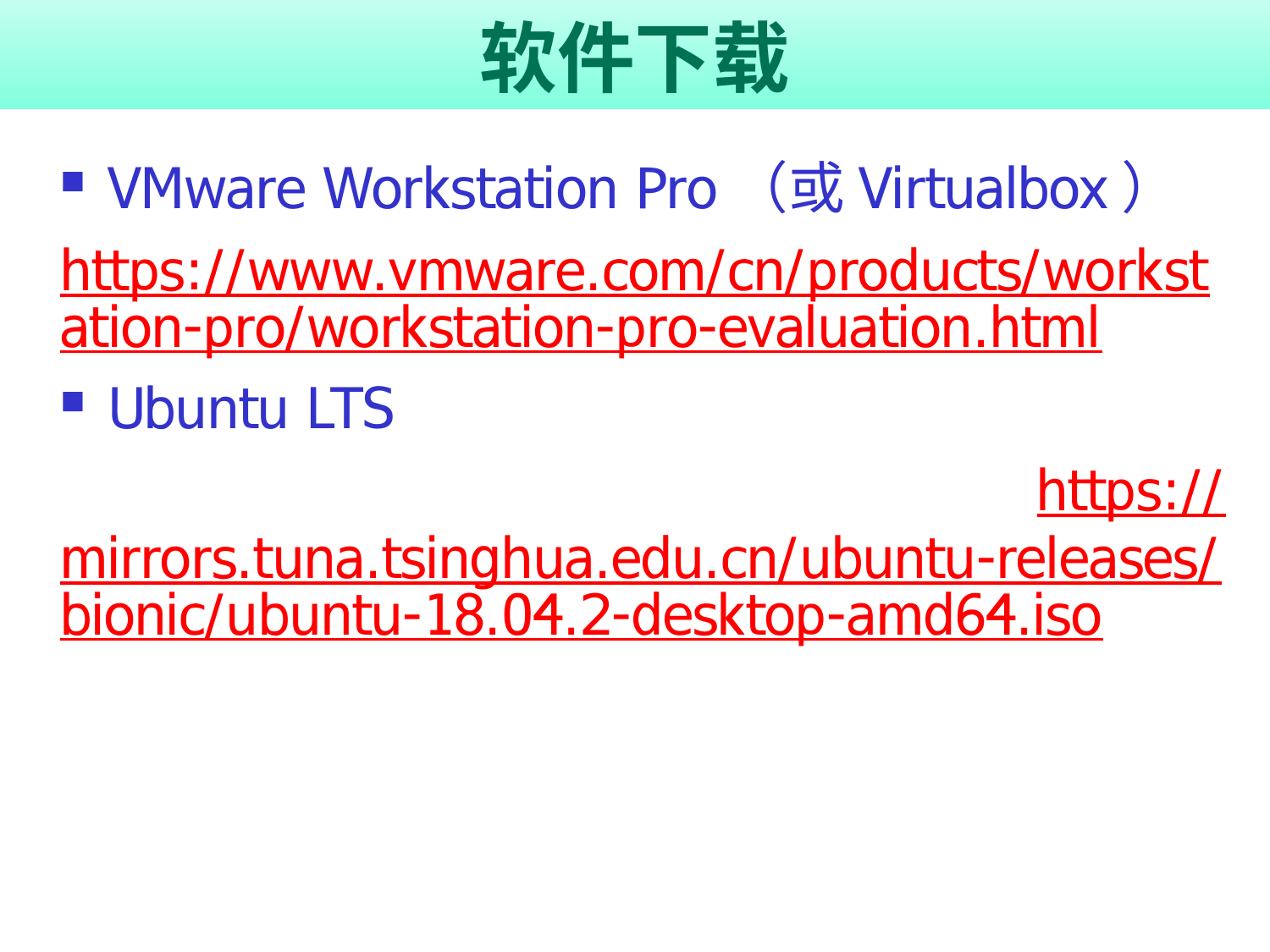

# 软件下载
VMware Workstation Pro（或Virtualbox）
https://www.vmware.com/cn/products/workstation-pro/workstation-pro-evaluation.html
Ubuntu LTS
  https://mirrors.tuna.tsinghua.edu.cn/ubuntu-releases/bionic/ubuntu-18.04.2-desktop-amd64.iso